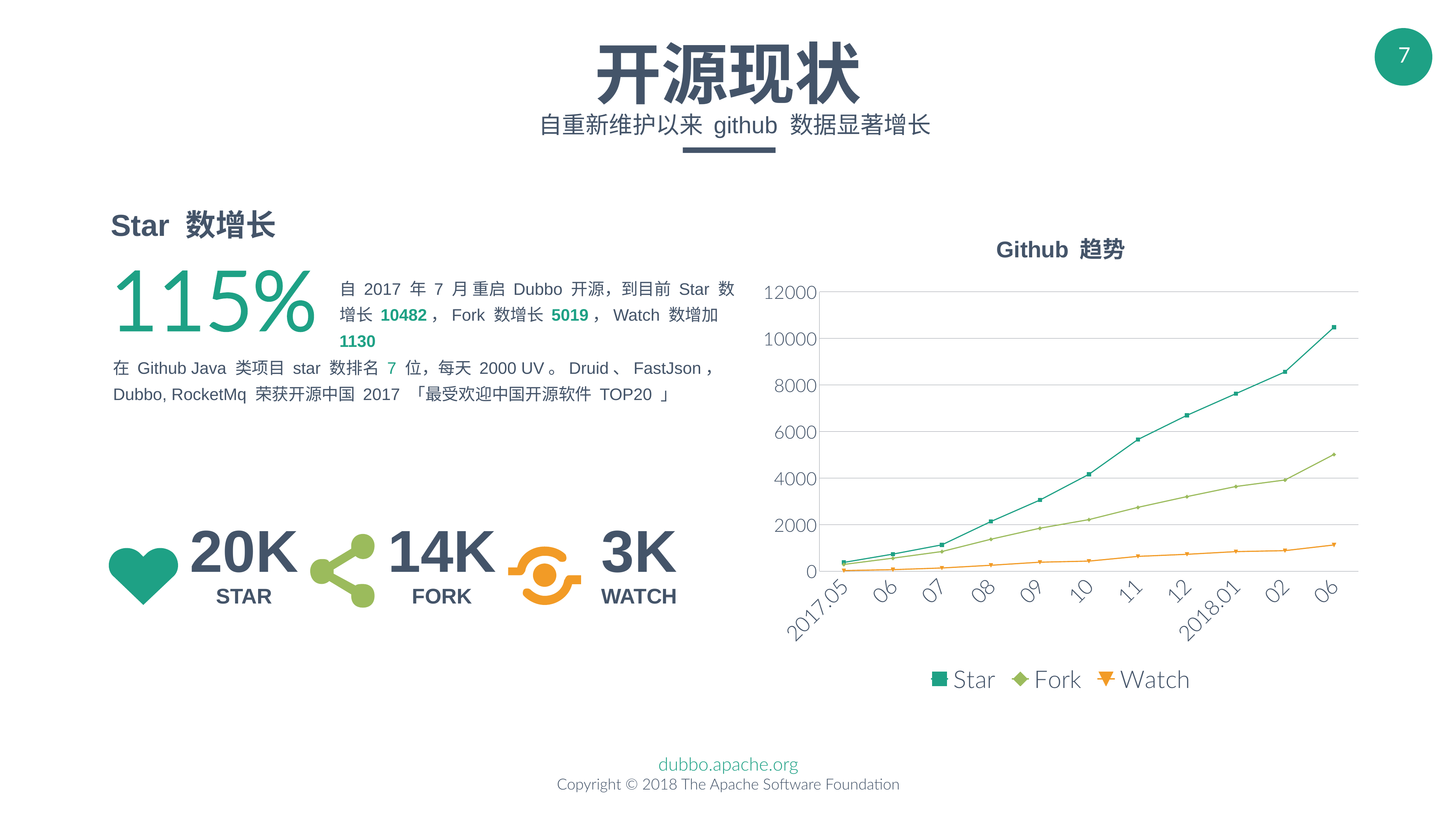

开源现状
 自重新维护以来 github 数据显著增长

Star 数增长
115%
自 2017 年 7 月 重启 Dubbo 开源，到目前 Star 数增长 10482，Fork 数增长 5019，Watch 数增加 1130
在 Github Java 类项目 star 数排名 7 位，每天 2000 UV。Druid、FastJson，Dubbo, RocketMq 荣获开源中国 2017 「最受欢迎中国开源软件 TOP20 」

### Chart: Github 趋势

| Category | Star | Fork | Watch |
|---|---|---|---|
| 2017.05 | 381.0 | 294.0 | 30.0 |
| 06 | 737.0 | 563.0 | 70.0 |
| 07 | 1135.0 | 848.0 | 141.0 |
| 08 | 2137.0 | 1376.0 | 258.0 |
| 09 | 3059.0 | 1850.0 | 390.0 |
| 10 | 4164.0 | 2219.0 | 436.0 |
| 11 | 5661.0 | 2745.0 | 639.0 |
| 12 | 6698.0 | 3207.0 | 729.0 |
| 2018.01 | 7631.0 | 3642.0 | 844.0 |
| 02 | 8563.0 | 3920.0 | 886.0 |
| 06 | 10482.0 | 5019.0 | 1130.0 |
20K

STAR
14K
FORK

3K
WATCH